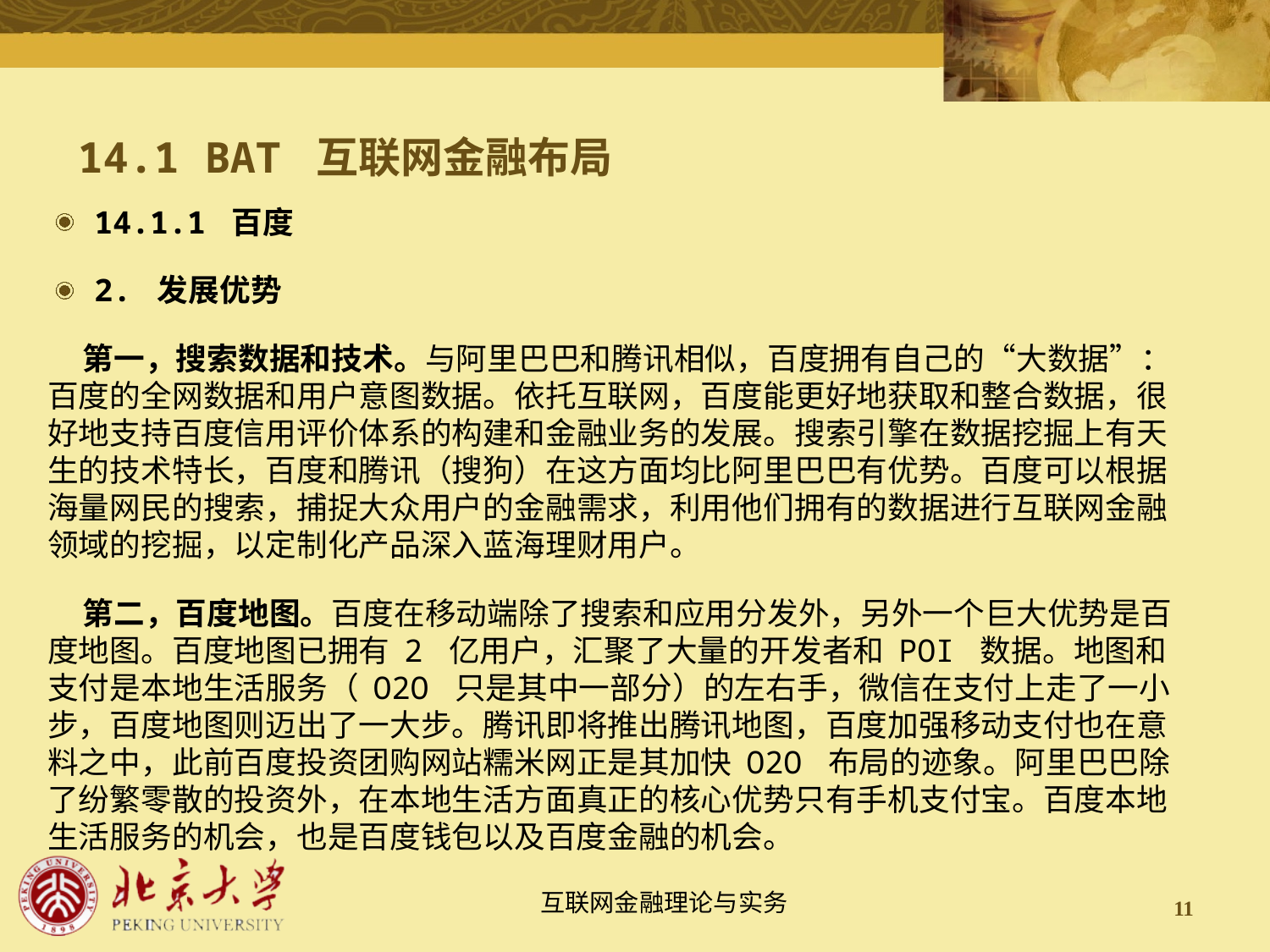

# 14.1 BAT 互联网金融布局
14.1.1 百度
2. 发展优势
    第一，搜索数据和技术。与阿里巴巴和腾讯相似，百度拥有自己的“大数据”：百度的全网数据和用户意图数据。依托互联网，百度能更好地获取和整合数据，很好地支持百度信用评价体系的构建和金融业务的发展。搜索引擎在数据挖掘上有天生的技术特长，百度和腾讯（搜狗）在这方面均比阿里巴巴有优势。百度可以根据海量网民的搜索，捕捉大众用户的金融需求，利用他们拥有的数据进行互联网金融领域的挖掘，以定制化产品深入蓝海理财用户。
    第二，百度地图。百度在移动端除了搜索和应用分发外，另外一个巨大优势是百度地图。百度地图已拥有 2 亿用户，汇聚了大量的开发者和 POI 数据。地图和支付是本地生活服务（ O2O 只是其中一部分）的左右手，微信在支付上走了一小步，百度地图则迈出了一大步。腾讯即将推出腾讯地图，百度加强移动支付也在意料之中，此前百度投资团购网站糯米网正是其加快 O2O 布局的迹象。阿里巴巴除了纷繁零散的投资外，在本地生活方面真正的核心优势只有手机支付宝。百度本地生活服务的机会，也是百度钱包以及百度金融的机会。
11